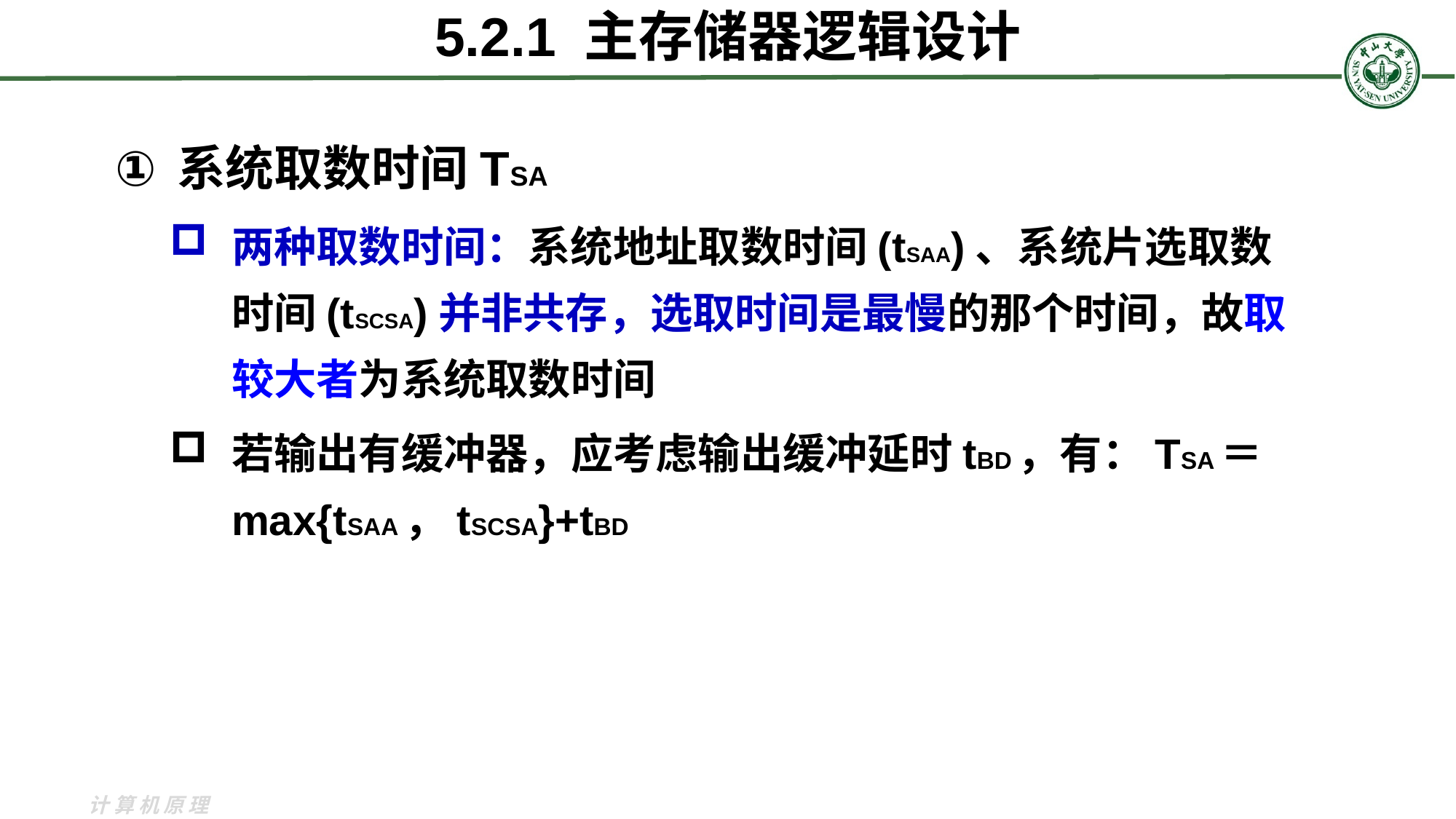

5.2.1 主存储器逻辑设计
系统取数时间TSA
两种取数时间：系统地址取数时间(tSAA)、系统片选取数时间(tSCSA)并非共存，选取时间是最慢的那个时间，故取较大者为系统取数时间
若输出有缓冲器，应考虑输出缓冲延时tBD，有：TSA＝max{tSAA，tSCSA}+tBD